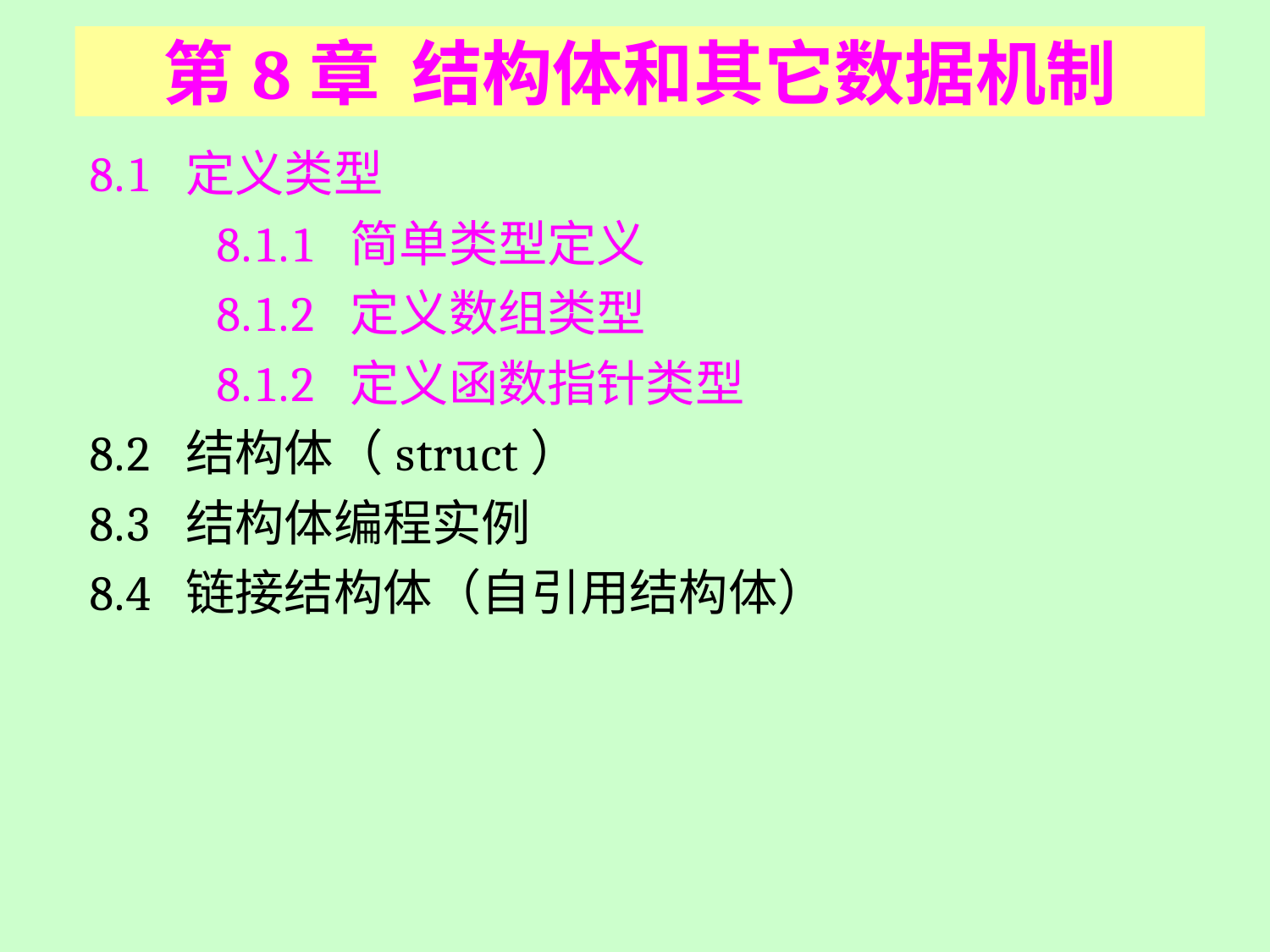

# 第8章  结构体和其它数据机制
8.1  定义类型
	8.1.1  简单类型定义
	8.1.2  定义数组类型
	8.1.2  定义函数指针类型
8.2  结构体（struct）
8.3  结构体编程实例
8.4  链接结构体（自引用结构体）

3